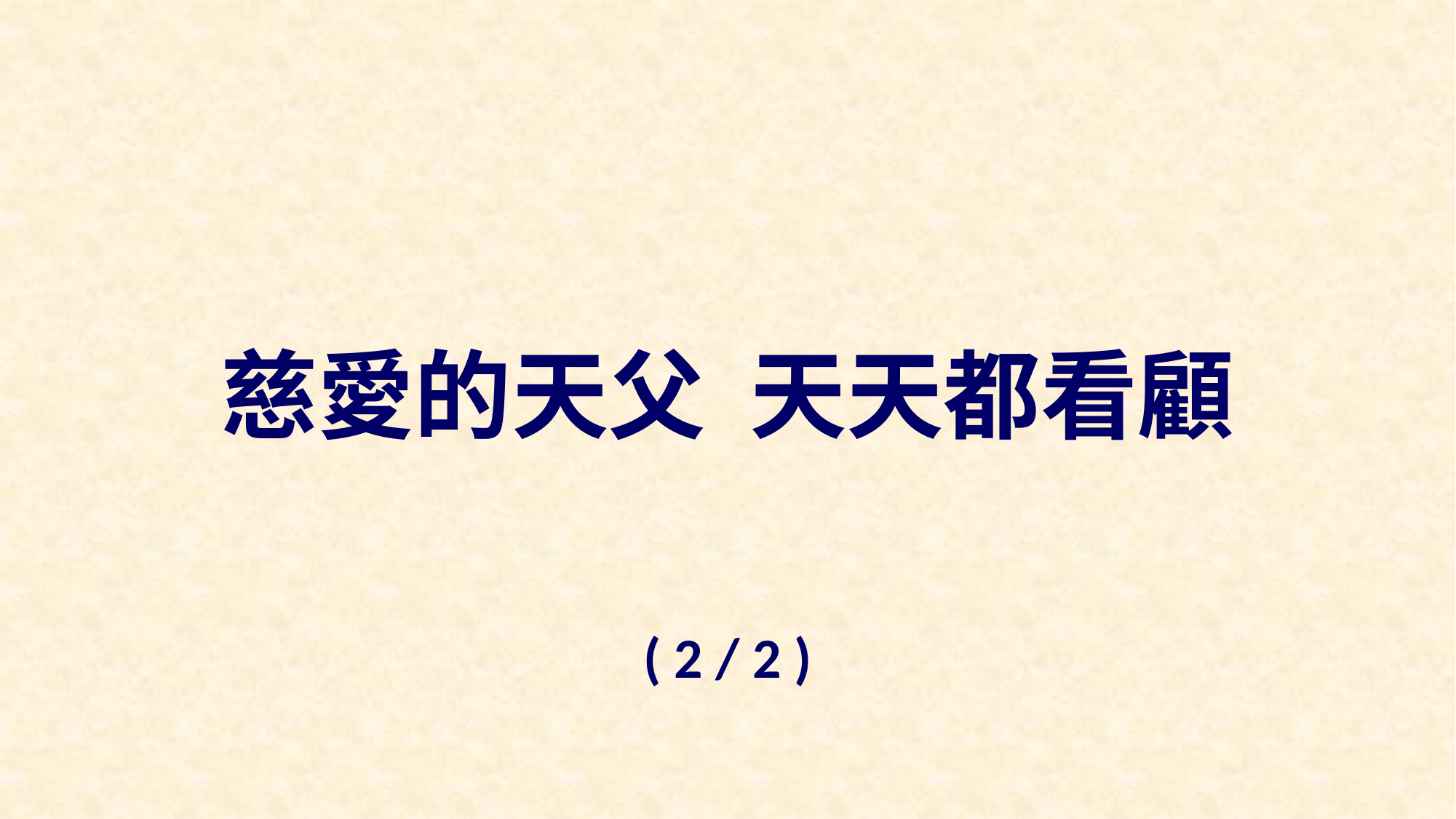

慈愛的天父  天天都看顧
( 2 / 2 )